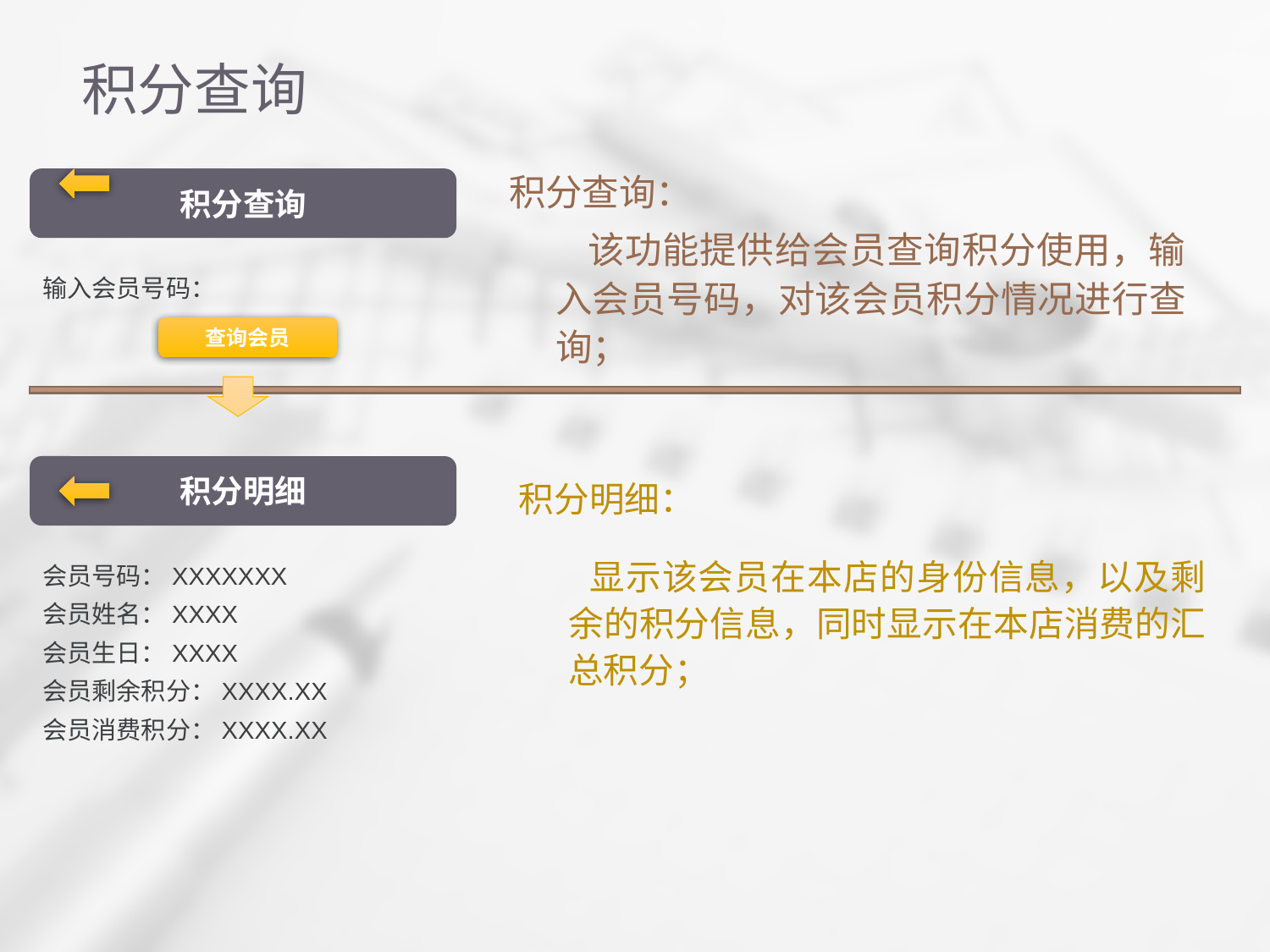

# 积分查询
积分查询：
        该功能提供给会员查询积分使用，输入会员号码，对该会员积分情况进行查询；

积分查询

输入会员号码：

查询会员

积分明细
积分明细：
       显示该会员在本店的身份信息，以及剩余的积分信息，同时显示在本店消费的汇总积分；

会员号码：XXXXXXX
会员姓名：XXXX
会员生日：XXXX
会员剩余积分：XXXX.XX
会员消费积分：XXXX.XX